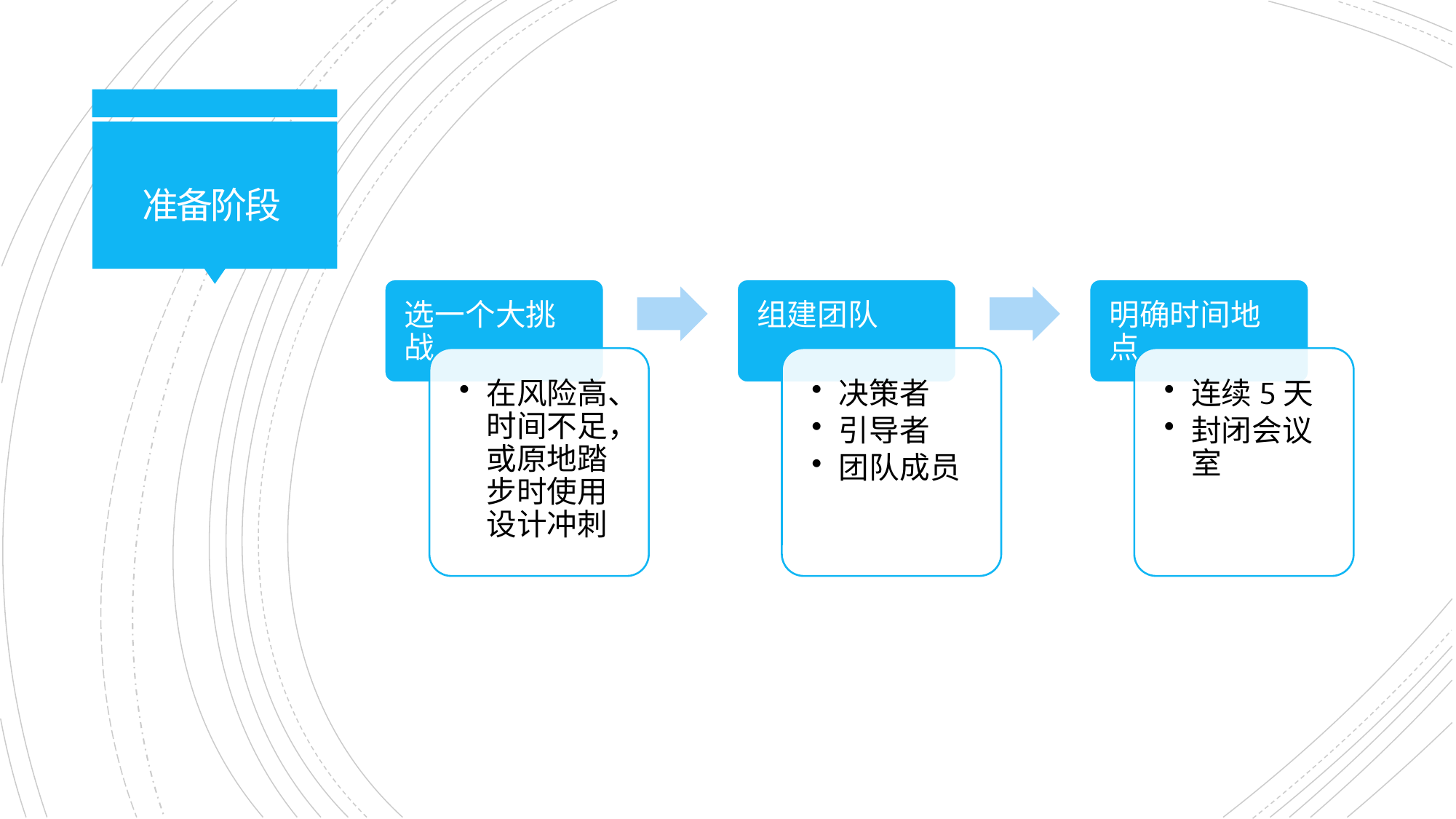

选一个大挑战
在风险高、时间不足，或原地踏步时使用设计冲刺

组建团队
决策者
引导者
团队成员

明确时间地点
连续5天
封闭会议室
# 准备阶段